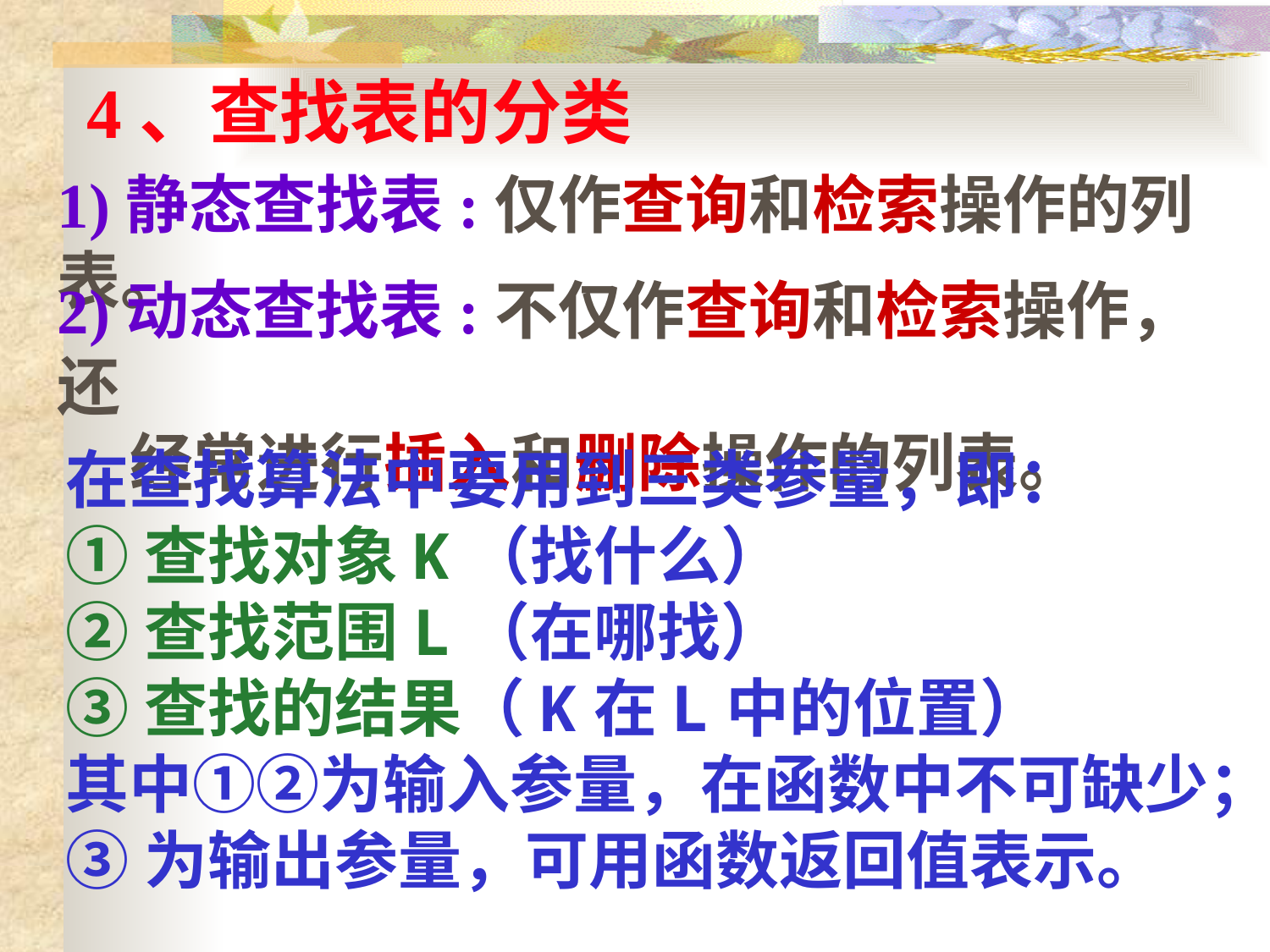

# 4、查找表的分类
1)静态查找表:仅作查询和检索操作的列表。
2)动态查找表:不仅作查询和检索操作，还
    经常进行插入和删除操作的列表。

在查找算法中要用到三类参量，即：
①查找对象K（找什么）
②查找范围L（在哪找）
③查找的结果（K在L中的位置）
其中①②为输入参量，在函数中不可缺少；
③为输出参量，可用函数返回值表示。